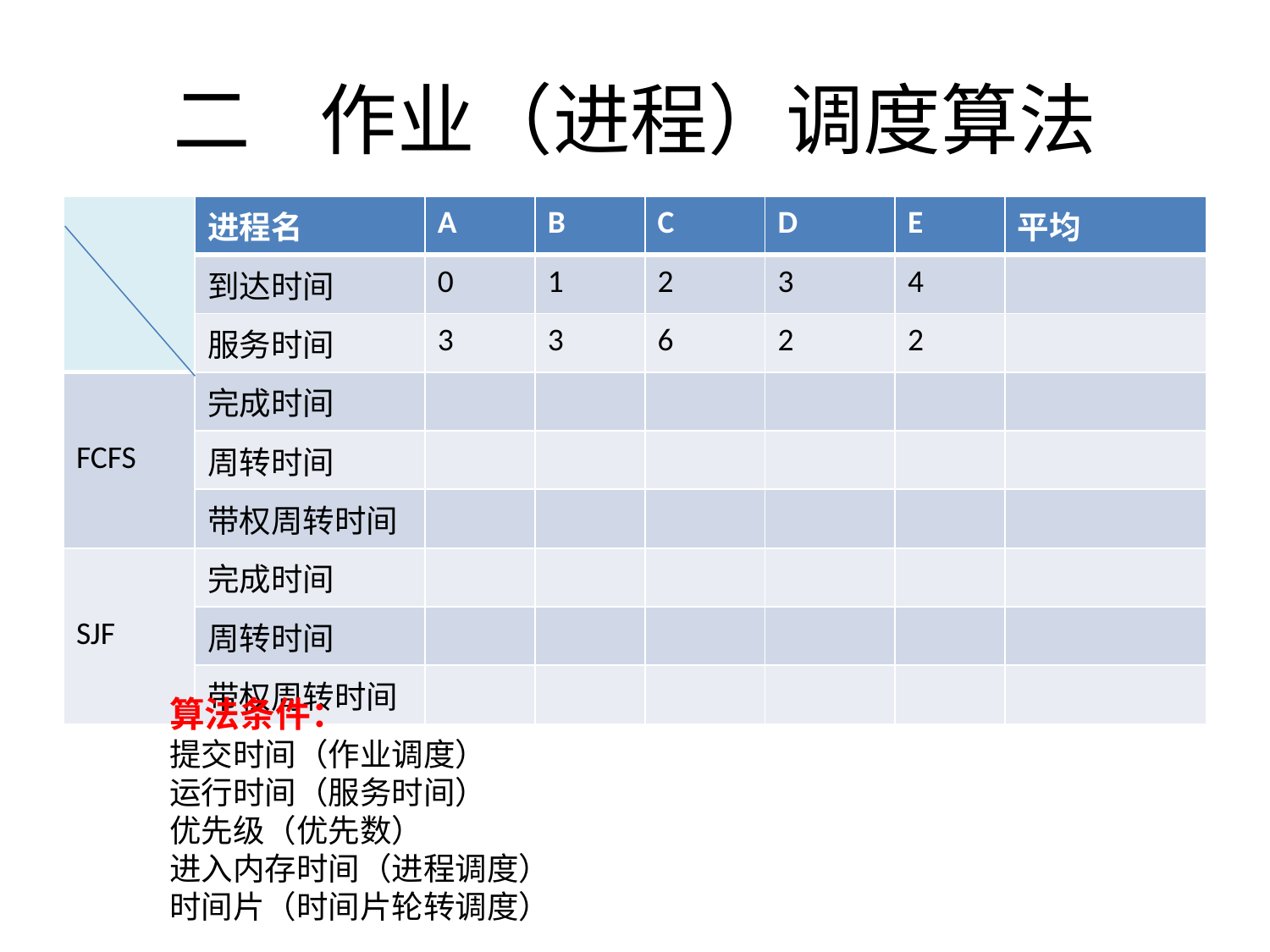

# 二    作业（进程）调度算法
|  | 进程名 | A | B | C | D | E | 平均 |
| --- | --- | --- | --- | --- | --- | --- | --- |
|  | 到达时间 | 0 | 1 | 2 | 3 | 4 |  |
|  | 服务时间 | 3 | 3 | 6 | 2 | 2 |  |
| FCFS | 完成时间 |  |  |  |  |  |  |
|  | 周转时间 |  |  |  |  |  |  |
|  | 带权周转时间 |  |  |  |  |  |  |
| SJF | 完成时间 |  |  |  |  |  |  |
|  | 周转时间 |  |  |  |  |  |  |
|  | 带权周转时间 |  |  |  |  |  |  |
算法条件：
提交时间（作业调度）
运行时间（服务时间）
优先级（优先数）
进入内存时间（进程调度）
时间片（时间片轮转调度）